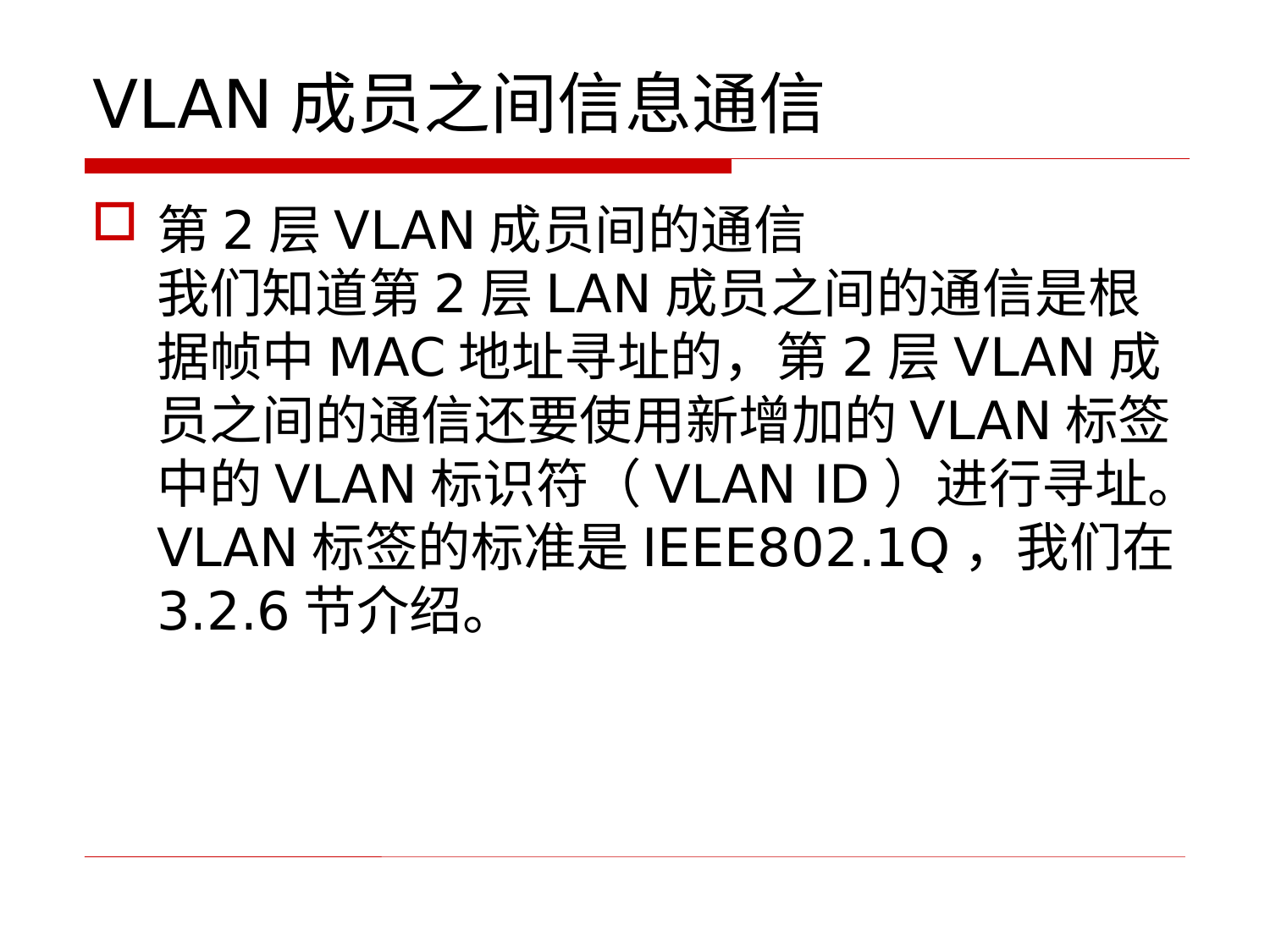

# VLAN成员之间信息通信
第2层VLAN成员间的通信
我们知道第2层LAN成员之间的通信是根据帧中MAC地址寻址的，第2层VLAN成员之间的通信还要使用新增加的VLAN标签中的VLAN标识符（VLAN ID）进行寻址。VLAN标签的标准是IEEE802.1Q，我们在3.2.6节介绍。